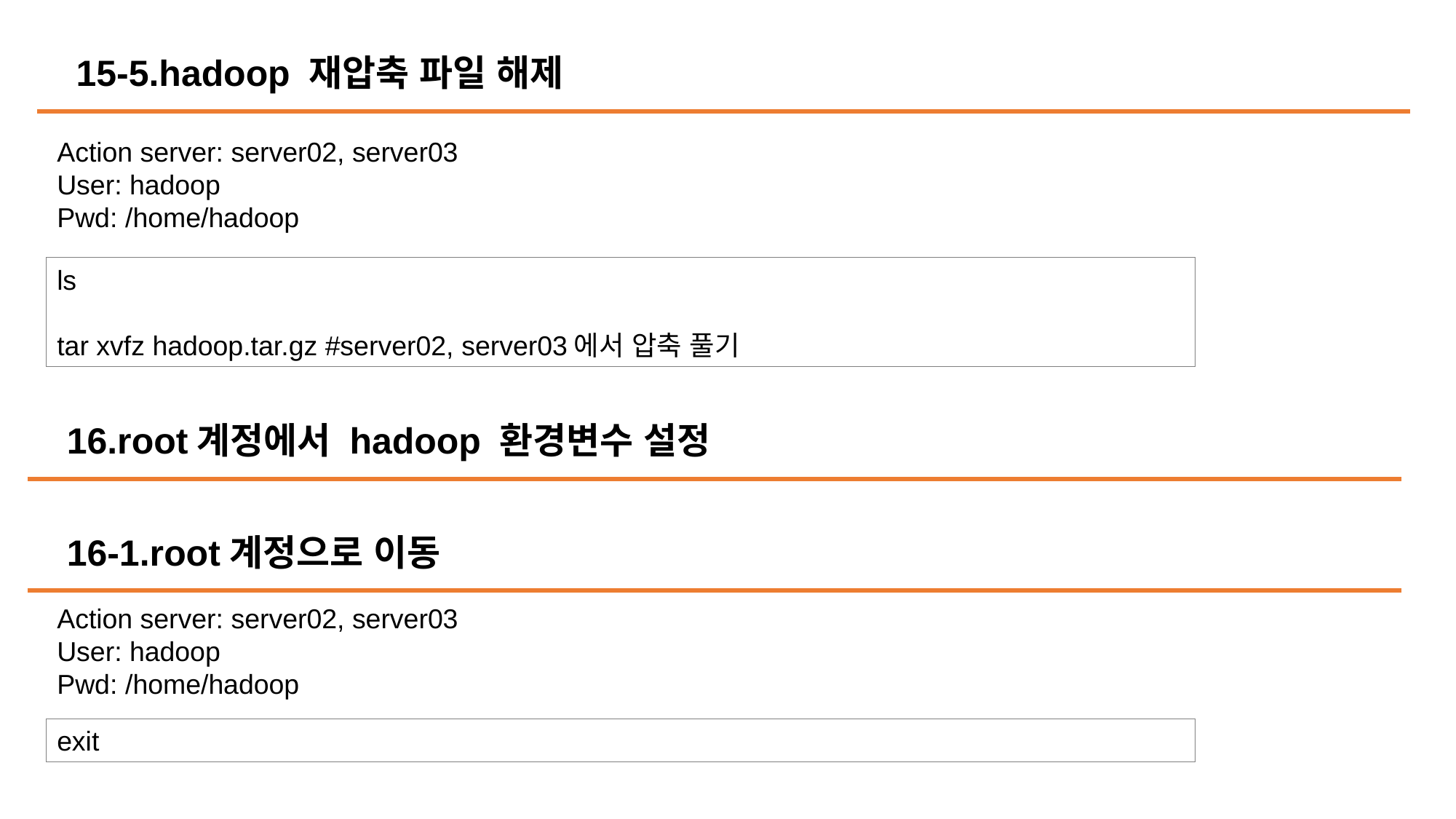

15-5.hadoop 재압축 파일 해제
Action server: server02, server03
User: hadoop
Pwd: /home/hadoop
ls

tar xvfz hadoop.tar.gz #server02, server03에서 압축 풀기
16.root계정에서 hadoop 환경변수 설정
16-1.root계정으로 이동
Action server: server02, server03
User: hadoop
Pwd: /home/hadoop
exit